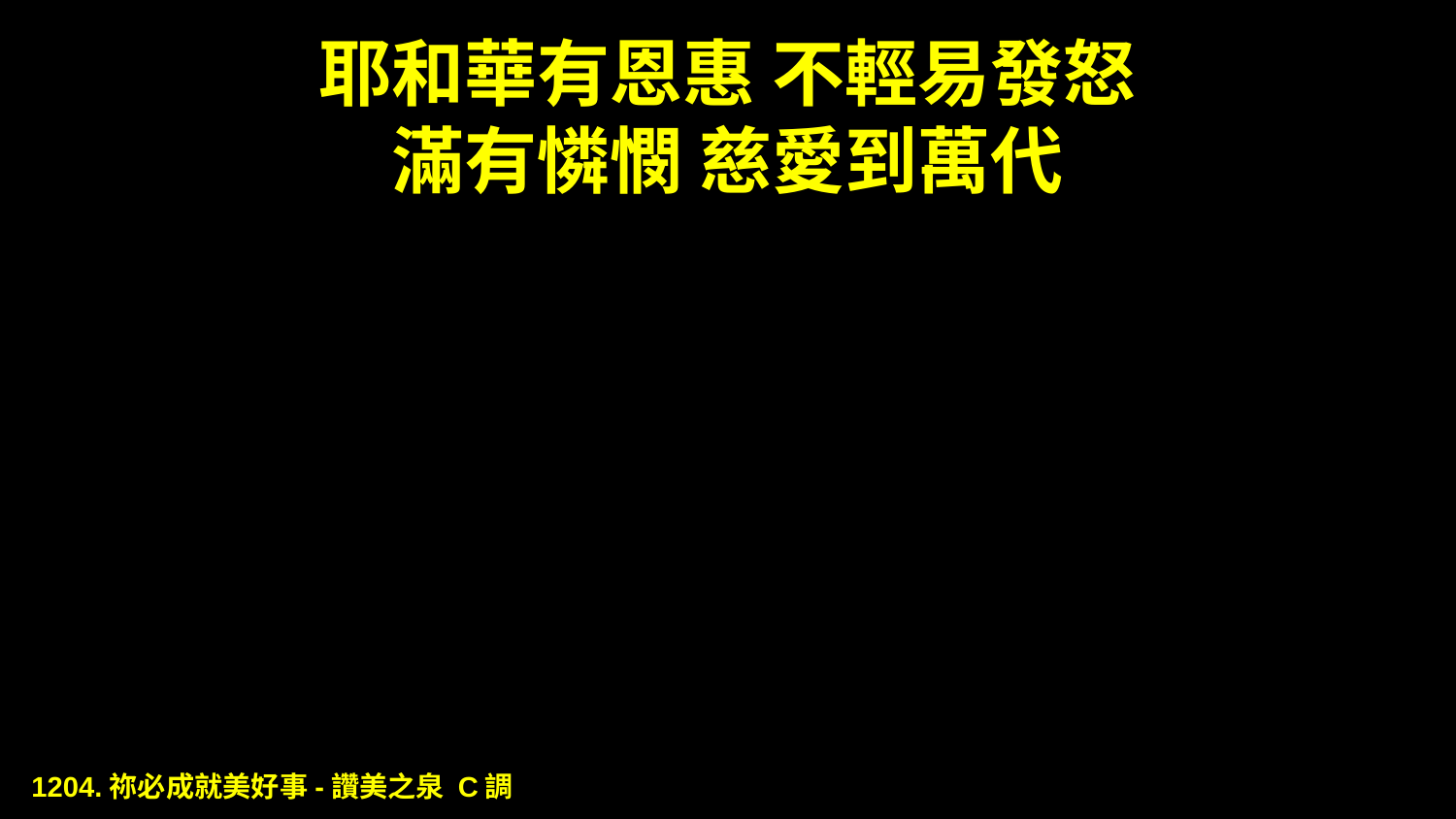

# 耶和華有恩惠 不輕易發怒 滿有憐憫 慈愛到萬代
1204.祢必成就美好事-讚美之泉 C調